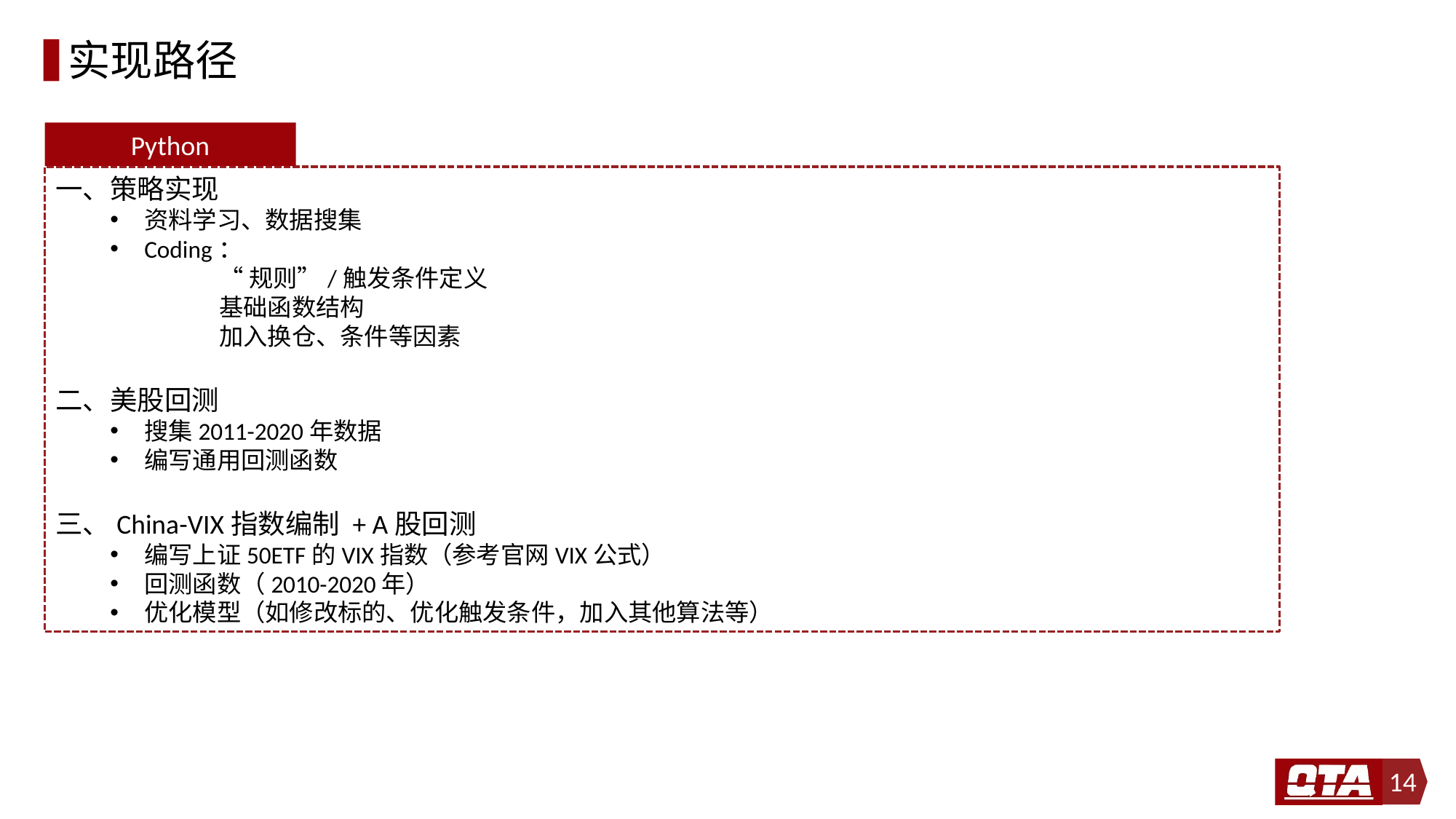

# 实现路径
Python
一、策略实现
资料学习、数据搜集
Coding：
	“规则”/触发条件定义
	基础函数结构
	加入换仓、条件等因素

二、美股回测
搜集2011-2020年数据
编写通用回测函数

三、China-VIX指数编制 + A股回测
编写上证50ETF的VIX指数（参考官网VIX公式）
回测函数（2010-2020年）
优化模型（如修改标的、优化触发条件，加入其他算法等）
14